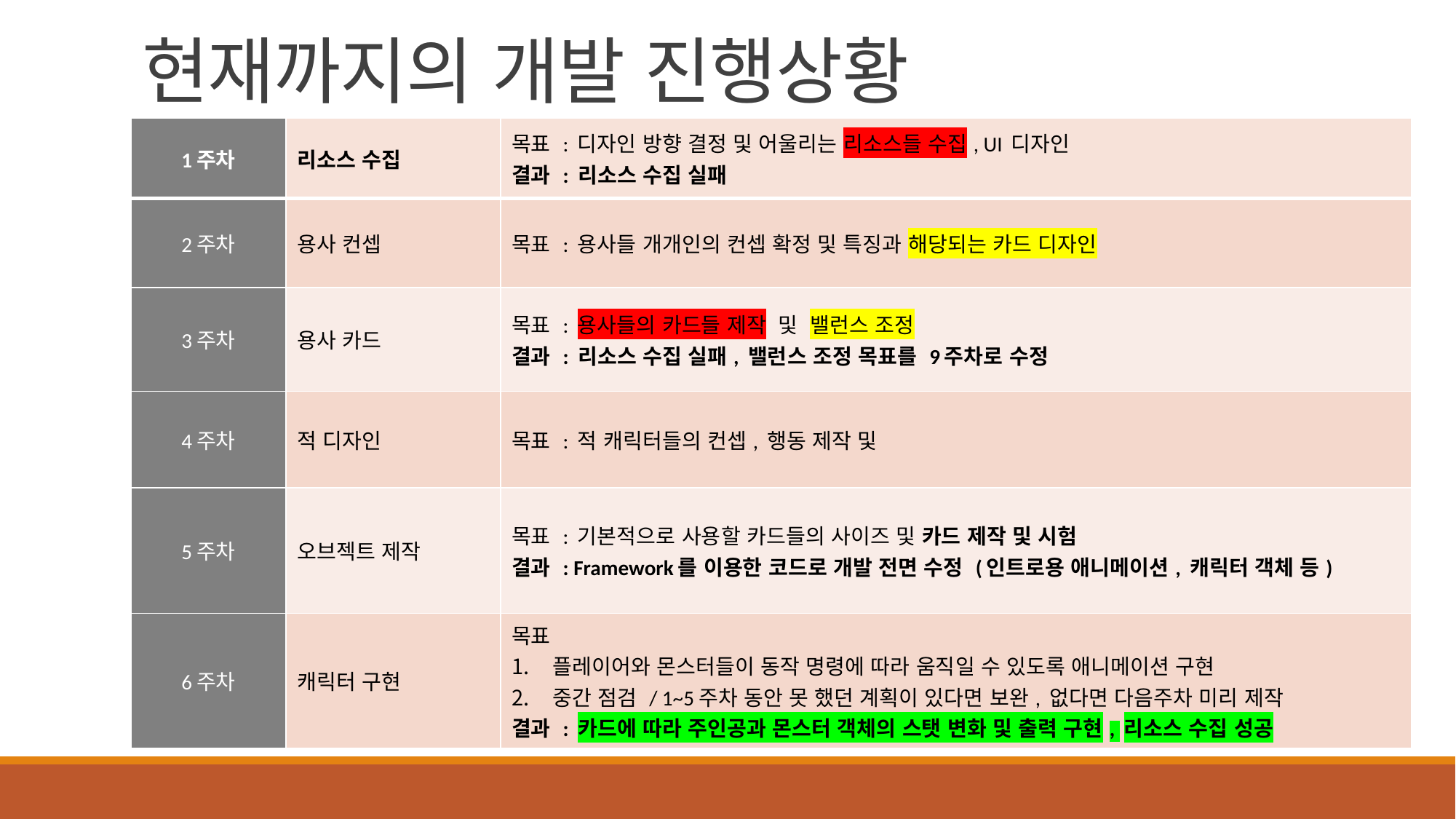

# 현재까지의 개발 진행상황
| 1주차 | 리소스 수집 | 목표 : 디자인 방향 결정 및 어울리는 리소스들 수집, UI 디자인 결과 : 리소스 수집 실패 |
| --- | --- | --- |
| 2주차 | 용사 컨셉 | 목표 : 용사들 개개인의 컨셉 확정 및 특징과 해당되는 카드 디자인 |
| 3주차 | 용사 카드 | 목표 : 용사들의 카드들 제작 및 밸런스 조정 결과 : 리소스 수집 실패, 밸런스 조정 목표를 9주차로 수정 |
| 4주차 | 적 디자인 | 목표 : 적 캐릭터들의 컨셉, 행동 제작 및 |
| 5주차 | 오브젝트 제작 | 목표 : 기본적으로 사용할 카드들의 사이즈 및 카드 제작 및 시험 결과 : Framework를 이용한 코드로 개발 전면 수정 (인트로용 애니메이션, 캐릭터 객체 등) |
| 6주차 | 캐릭터 구현 | 목표 플레이어와 몬스터들이 동작 명령에 따라 움직일 수 있도록 애니메이션 구현 중간 점검 / 1~5주차 동안 못 했던 계획이 있다면 보완, 없다면 다음주차 미리 제작 결과 : 카드에 따라 주인공과 몬스터 객체의 스탯 변화 및 출력 구현, 리소스 수집 성공 |